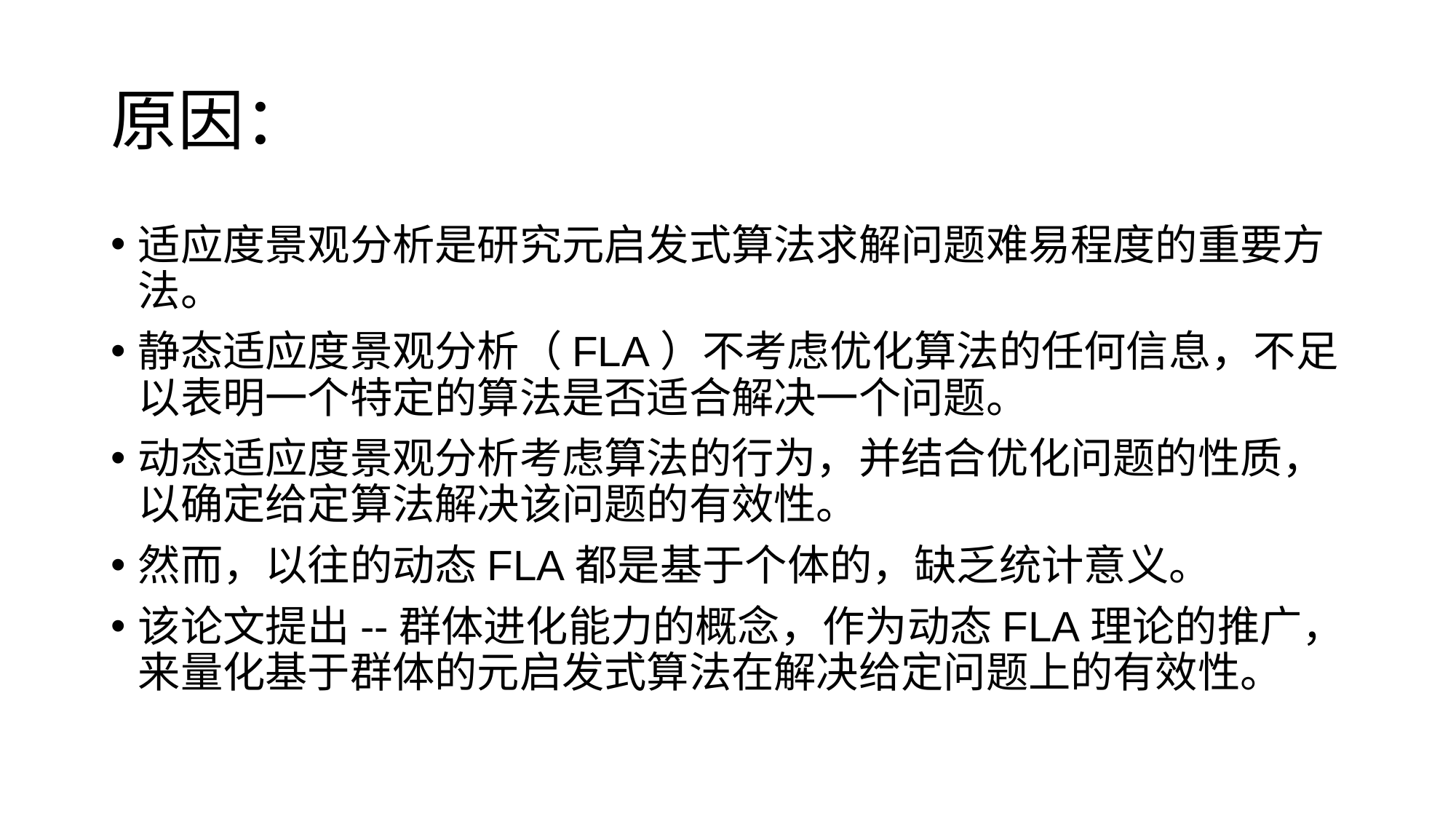

# 原因：
适应度景观分析是研究元启发式算法求解问题难易程度的重要方法。
静态适应度景观分析（FLA）不考虑优化算法的任何信息，不足以表明一个特定的算法是否适合解决一个问题。
动态适应度景观分析考虑算法的行为，并结合优化问题的性质，以确定给定算法解决该问题的有效性。
然而，以往的动态FLA都是基于个体的，缺乏统计意义。
该论文提出--群体进化能力的概念，作为动态FLA理论的推广，来量化基于群体的元启发式算法在解决给定问题上的有效性。